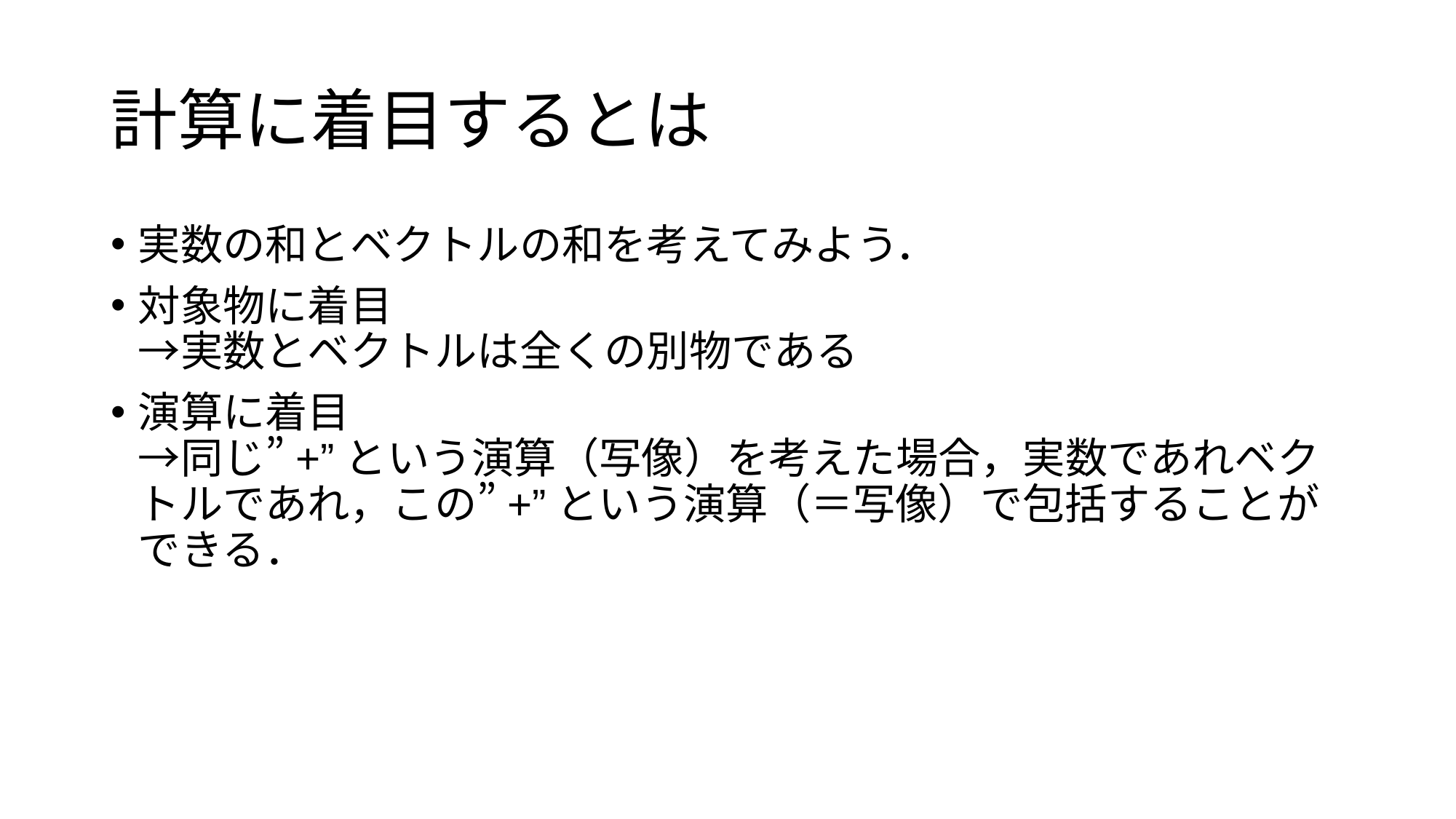

# 計算に着目するとは
実数の和とベクトルの和を考えてみよう．
対象物に着目
→実数とベクトルは全くの別物である
演算に着目
→同じ”+”という演算（写像）を考えた場合，実数であれベクトルであれ，この”+”という演算（＝写像）で包括することができる．